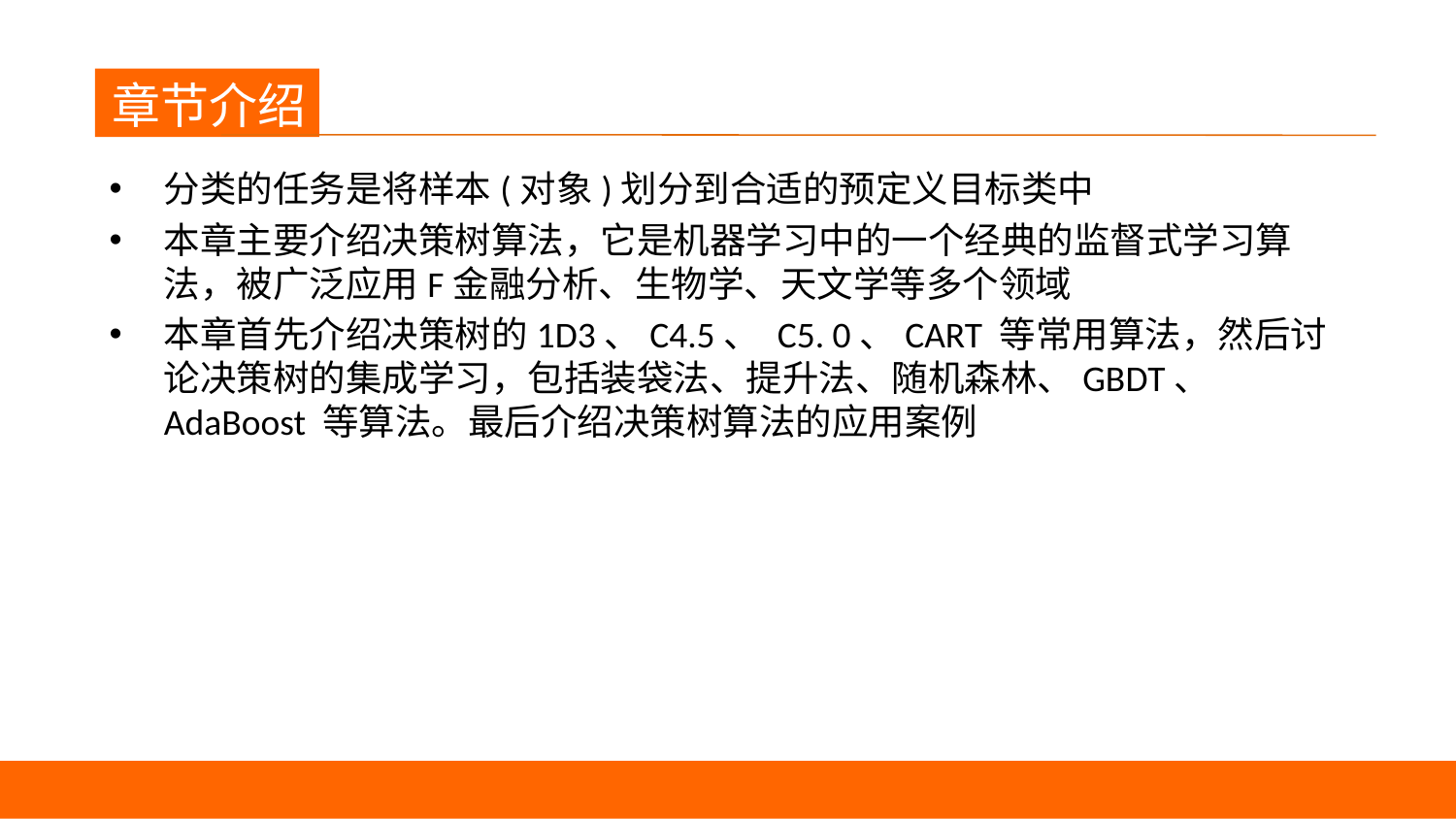

章节介绍
分类的任务是将样本(对象)划分到合适的预定义目标类中
本章主要介绍决策树算法，它是机器学习中的一个经典的监督式学习算法，被广泛应用F金融分析、生物学、天文学等多个领域
本章首先介绍决策树的1D3、C4.5、 C5. 0、CART 等常用算法，然后讨论决策树的集成学习，包括装袋法、提升法、随机森林、GBDT、 AdaBoost 等算法。最后介绍决策树算法的应用案例